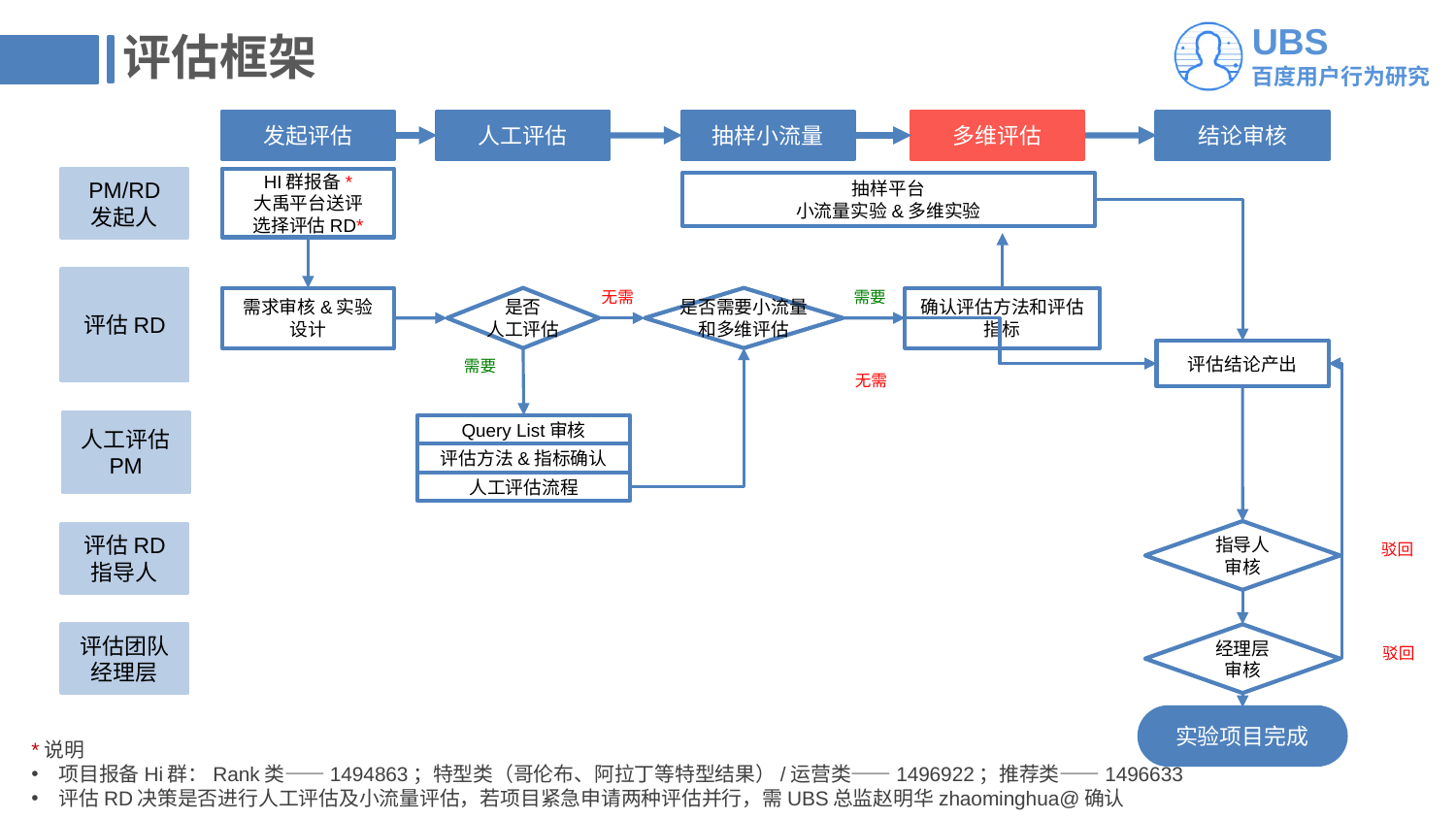

# 评估框架

发起评估
人工评估
多维评估
结论审核
抽样小流量
PM/RD
发起人
HI群报备*
大禹平台送评
选择评估RD*
抽样平台
小流量实验&多维实验
评估RD
无需
需要
需求审核&实验设计

是否
人工评估

是否需要小流量
和多维评估
确认评估方法和评估指标
评估结论产出
需要
无需
人工评估
PM
Query List审核
评估方法&指标确认
人工评估流程
指导人
审核
评估RD
指导人
驳回
评估团队
经理层
经理层
审核
驳回
实验项目完成
*说明
项目报备Hi群：Rank类——1494863；特型类（哥伦布、阿拉丁等特型结果）/运营类——1496922；推荐类——1496633
评估RD决策是否进行人工评估及小流量评估，若项目紧急申请两种评估并行，需UBS总监赵明华zhaominghua@确认